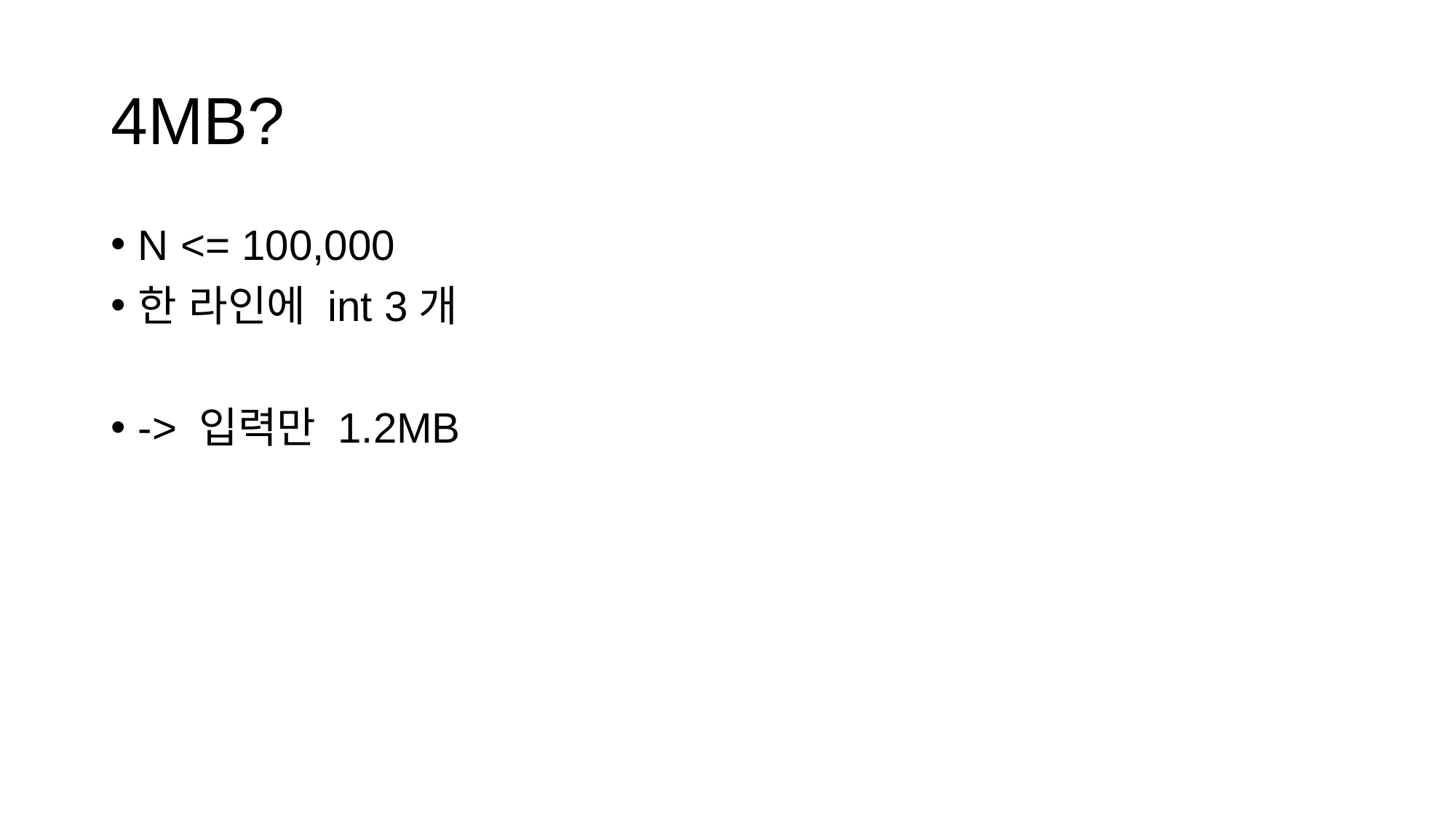

# 4MB?
N <= 100,000
한 라인에 int 3개

-> 입력만 1.2MB